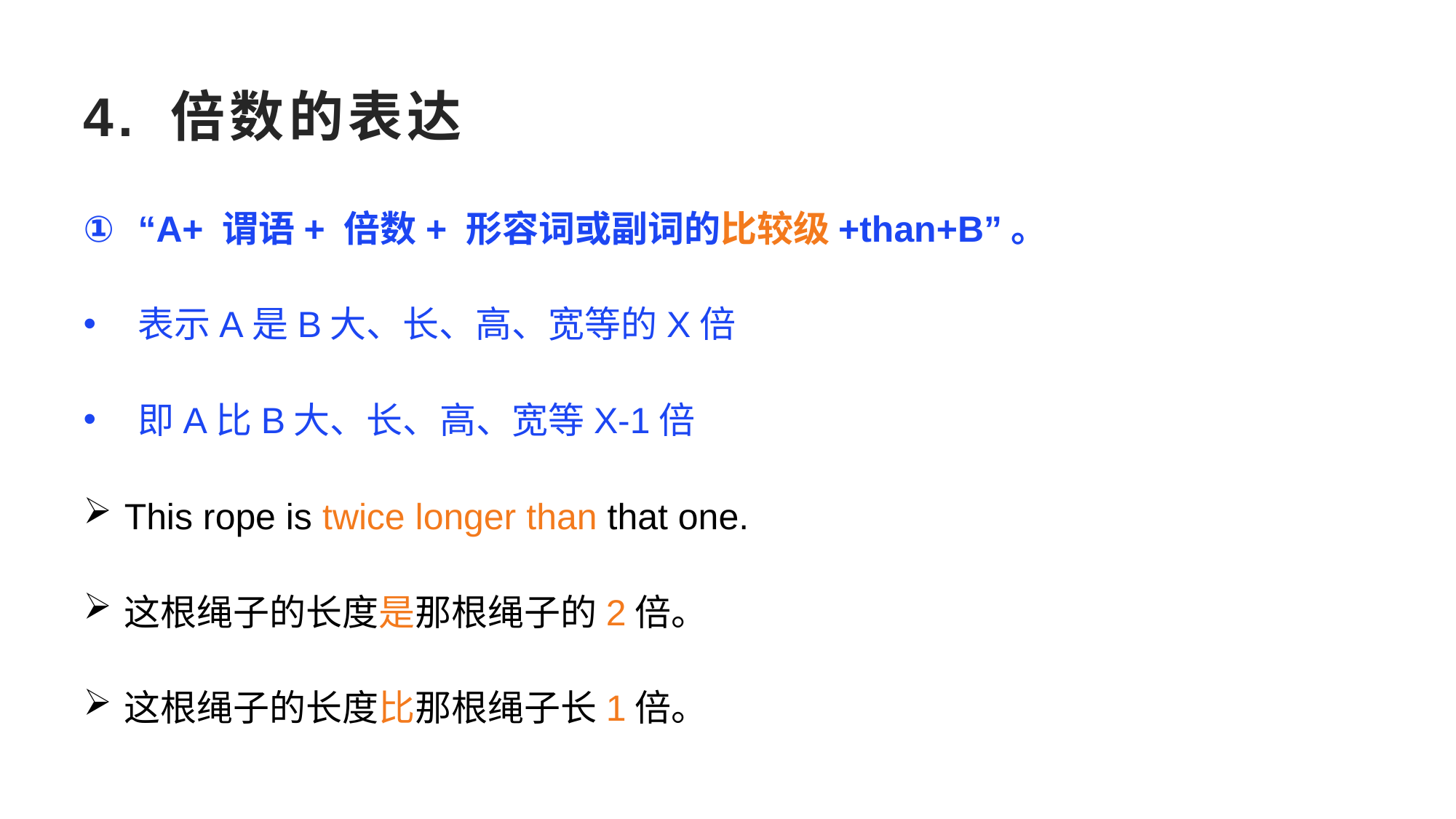

4. 倍数的表达
“A+ 谓语+ 倍数+ 形容词或副词的比较级+than+B”。
表示A是B大、长、高、宽等的X倍
即A比B大、长、高、宽等X-1倍
This rope is twice longer than that one.
这根绳子的长度是那根绳子的2倍。
这根绳子的长度比那根绳子长1倍。